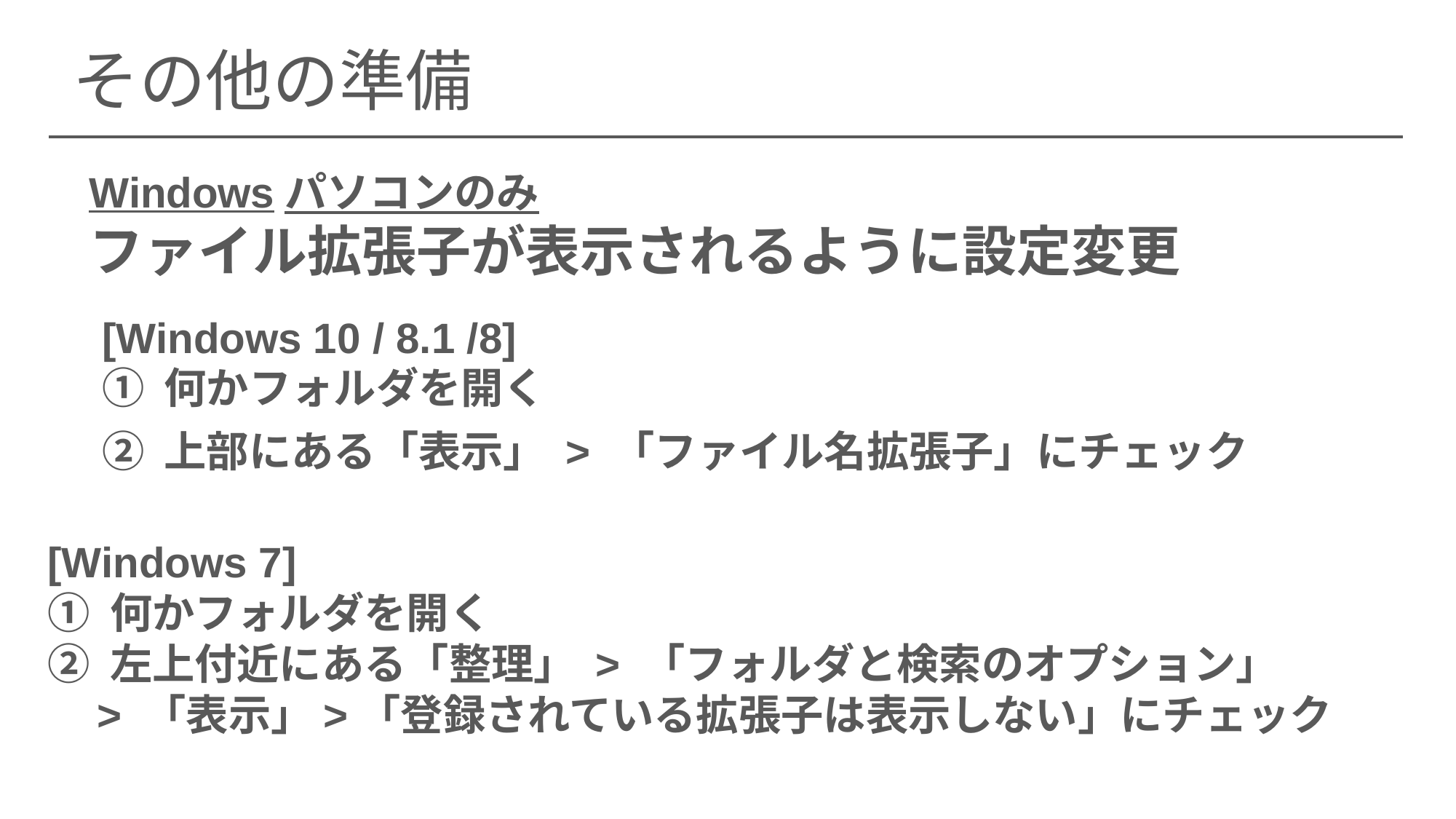

その他の準備
Windowsパソコンのみ
ファイル拡張子が表示されるように設定変更
[Windows 10 / 8.1 /8]
① 何かフォルダを開く
② 上部にある「表示」 > 「ファイル名拡張子」にチェック
[Windows 7]
① 何かフォルダを開く
② 左上付近にある「整理」 > 「フォルダと検索のオプション」
	> 「表示」>「登録されている拡張子は表示しない」にチェック